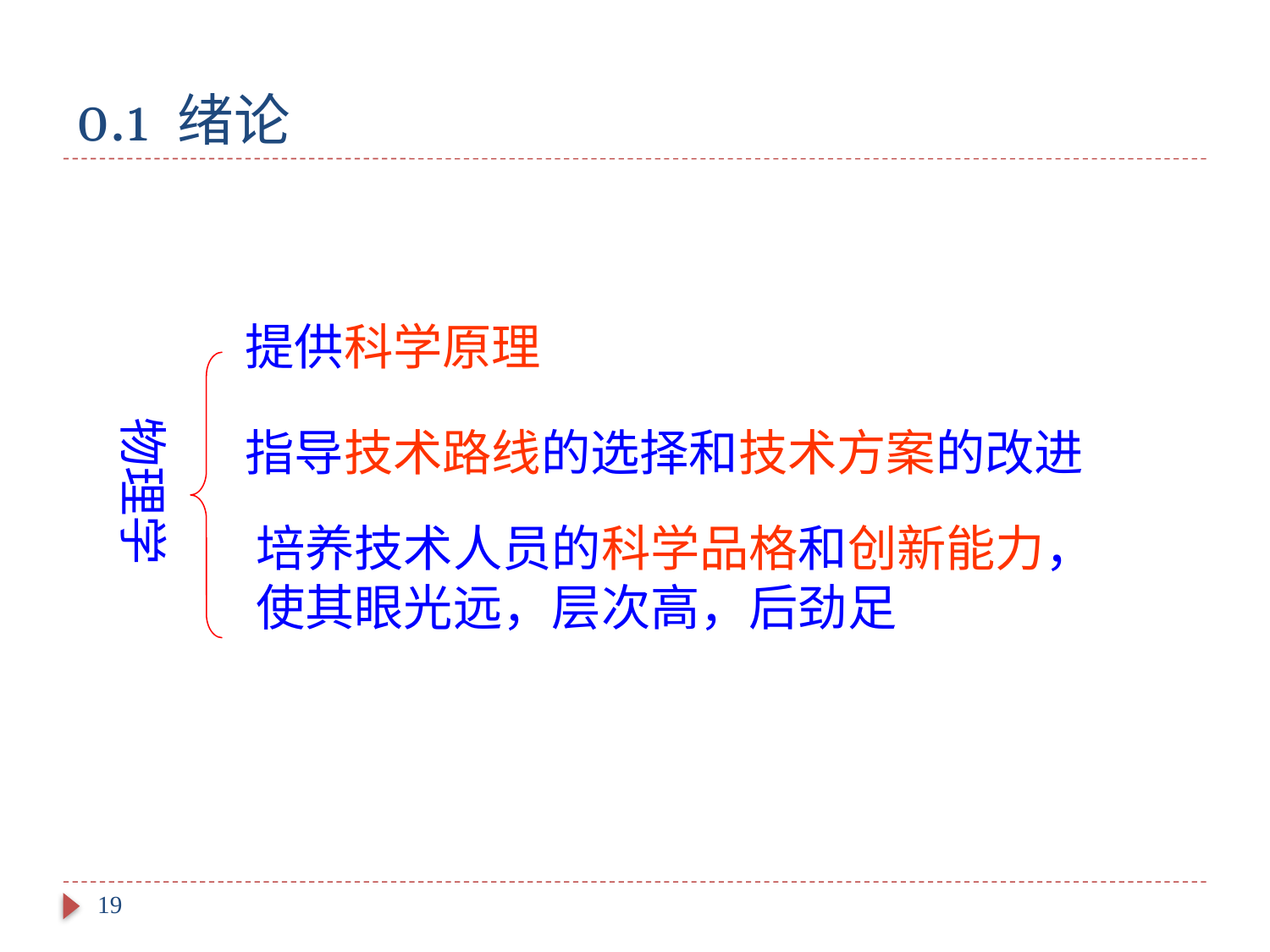

# 0.1 绪论
提供科学原理

物理学
指导技术路线的选择和技术方案的改进
培养技术人员的科学品格和创新能力，使其眼光远，层次高，后劲足
19